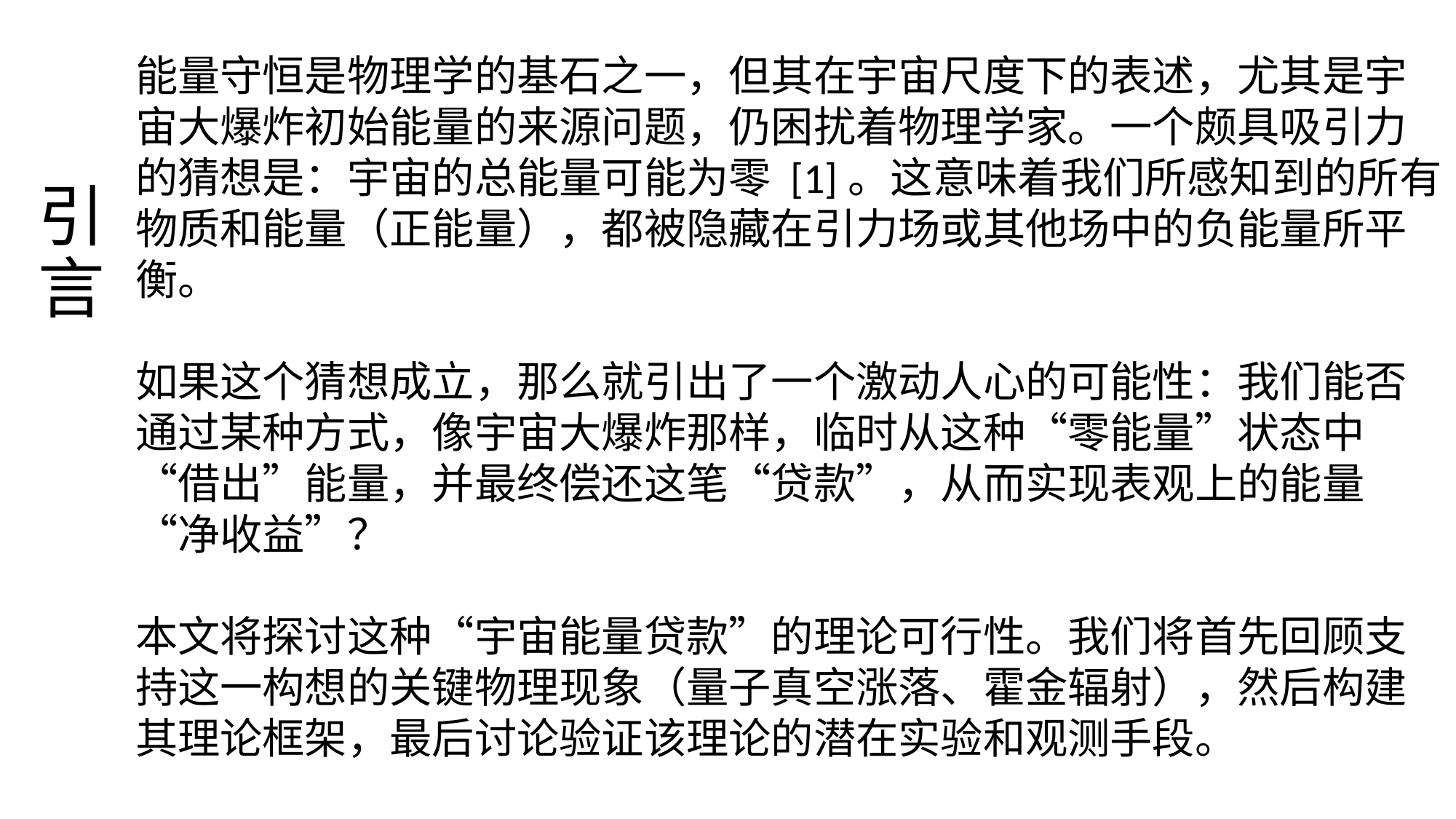

# 引言
能量守恒是物理学的基石之一，但其在宇宙尺度下的表述，尤其是宇宙大爆炸初始能量的来源问题，仍困扰着物理学家。一个颇具吸引力的猜想是：宇宙的总能量可能为零 [1]。这意味着我们所感知到的所有物质和能量（正能量），都被隐藏在引力场或其他场中的负能量所平衡。

如果这个猜想成立，那么就引出了一个激动人心的可能性：我们能否通过某种方式，像宇宙大爆炸那样，临时从这种“零能量”状态中“借出”能量，并最终偿还这笔“贷款”，从而实现表观上的能量“净收益”？

本文将探讨这种“宇宙能量贷款”的理论可行性。我们将首先回顾支持这一构想的关键物理现象（量子真空涨落、霍金辐射），然后构建其理论框架，最后讨论验证该理论的潜在实验和观测手段。